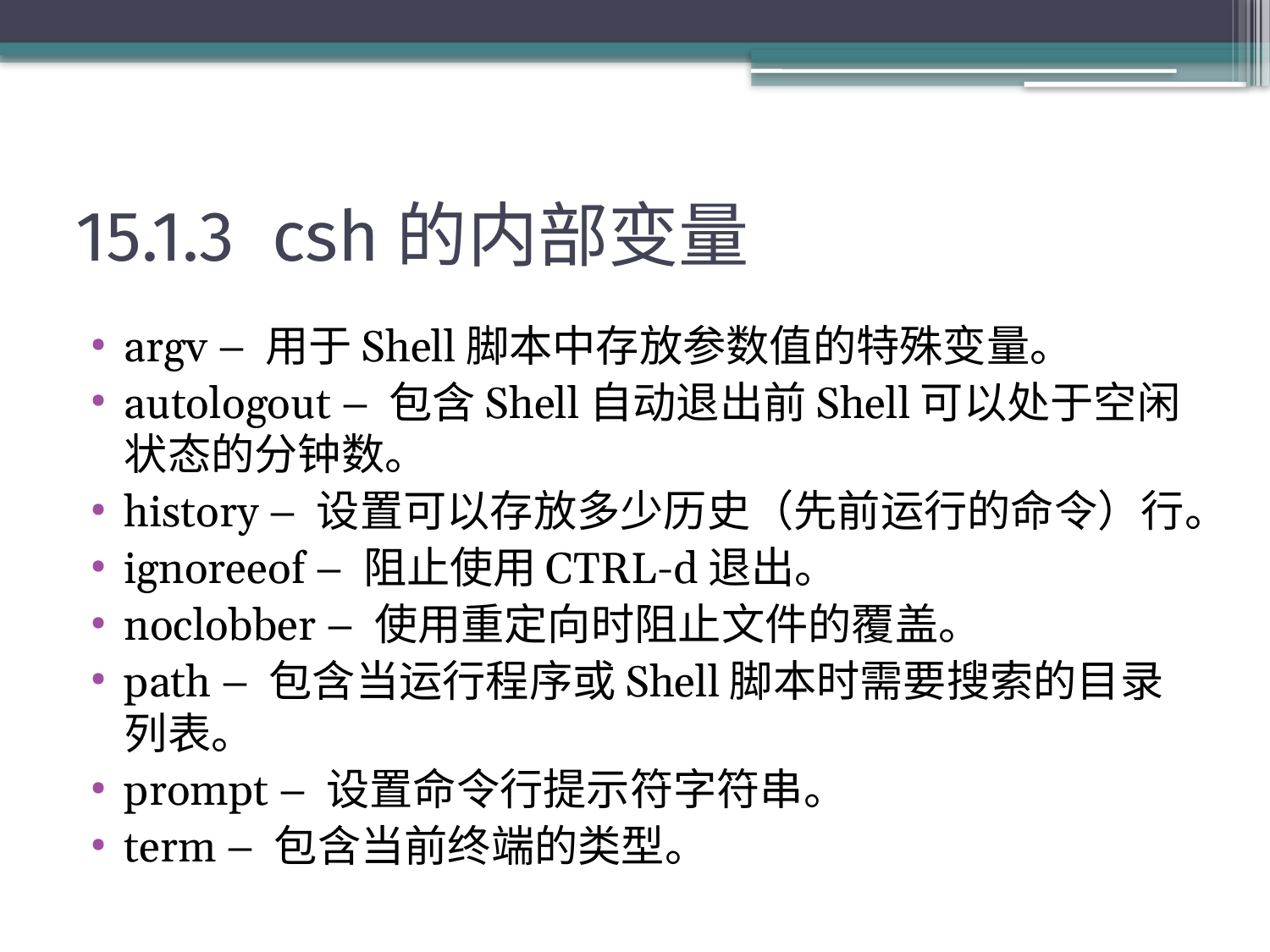

# 15.1.3  csh的内部变量
argv – 用于Shell脚本中存放参数值的特殊变量。
autologout – 包含Shell自动退出前Shell可以处于空闲状态的分钟数。
history – 设置可以存放多少历史（先前运行的命令）行。
ignoreeof – 阻止使用CTRL-d退出。
noclobber – 使用重定向时阻止文件的覆盖。
path – 包含当运行程序或Shell脚本时需要搜索的目录列表。
prompt – 设置命令行提示符字符串。
term – 包含当前终端的类型。